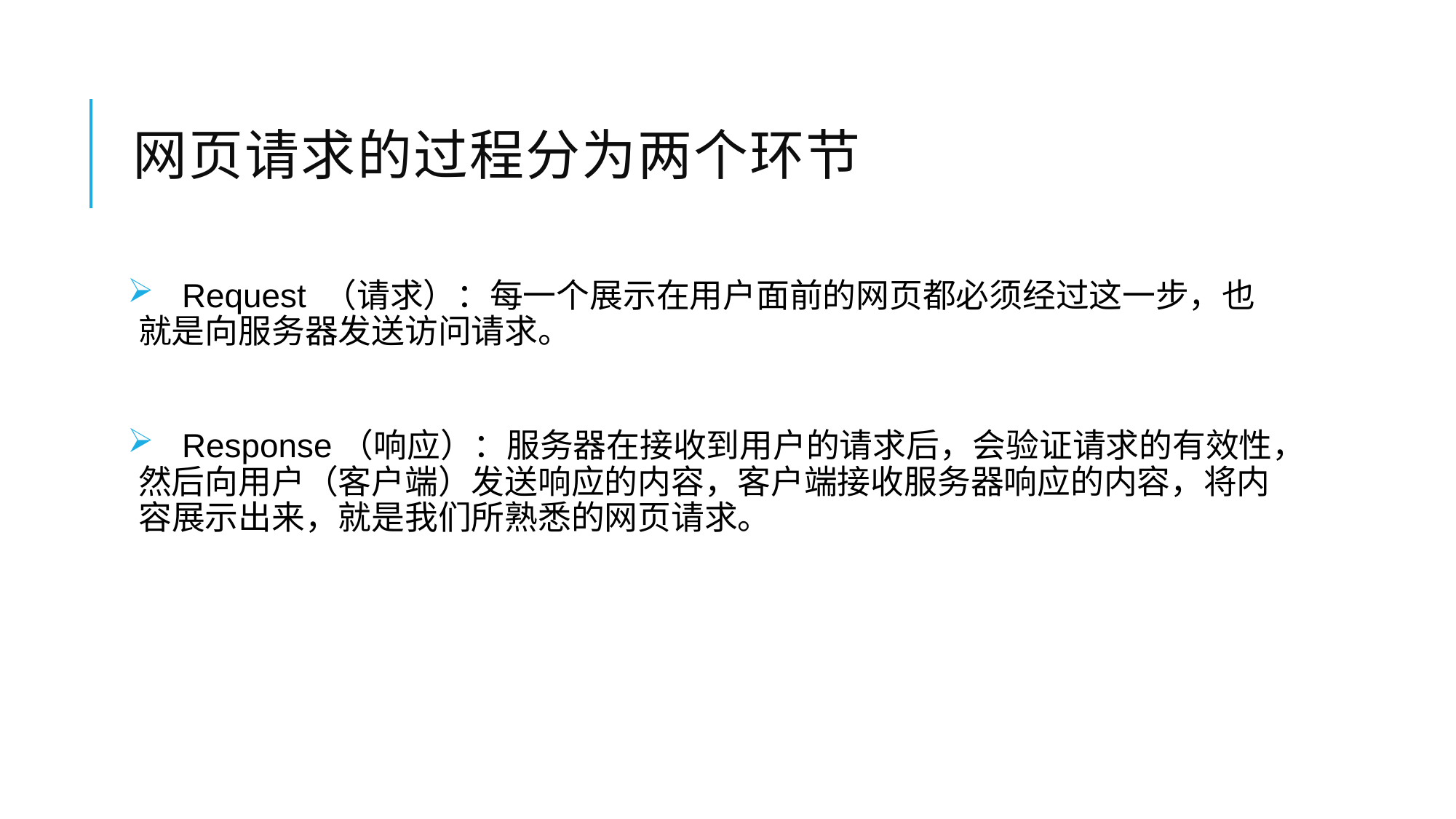

# 网页请求的过程分为两个环节
   Request （请求）：每一个展示在用户面前的网页都必须经过这一步，也就是向服务器发送访问请求。

   Response（响应）：服务器在接收到用户的请求后，会验证请求的有效性，然后向用户（客户端）发送响应的内容，客户端接收服务器响应的内容，将内容展示出来，就是我们所熟悉的网页请求。